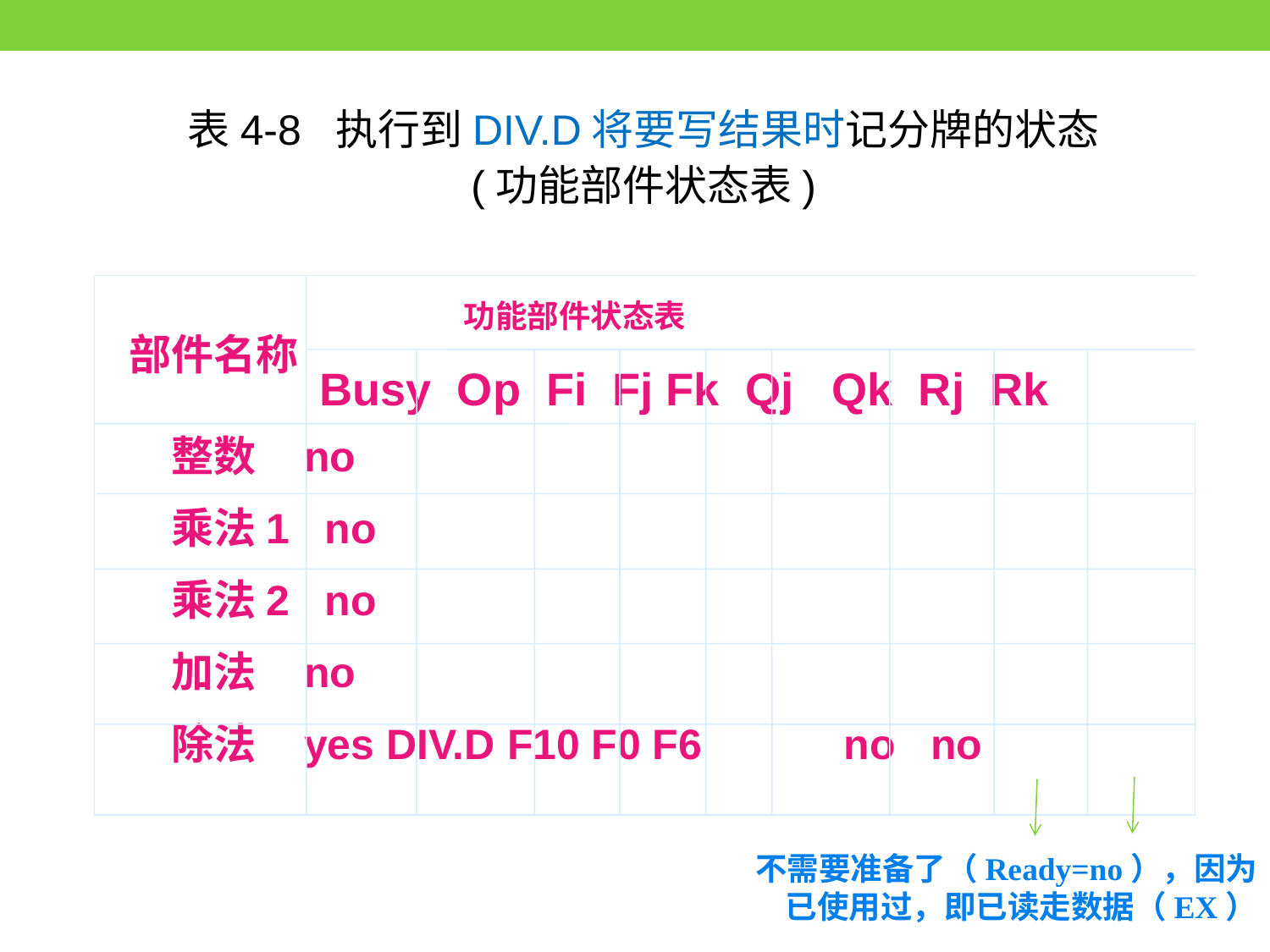

48
表4-8  执行到DIV.D将要写结果时记分牌的状态
(功能部件状态表)

                   功能部件状态表
Busy  Op  Fi  Fj Fk  Qj   Qk  Rj  Rk
部件名称

整数    no
乘法1   no
乘法2   no
加法    no
除法    yes DIV.D F10 F0 F6            no   no

不需要准备了（Ready=no），因为已使用过，即已读走数据（EX）